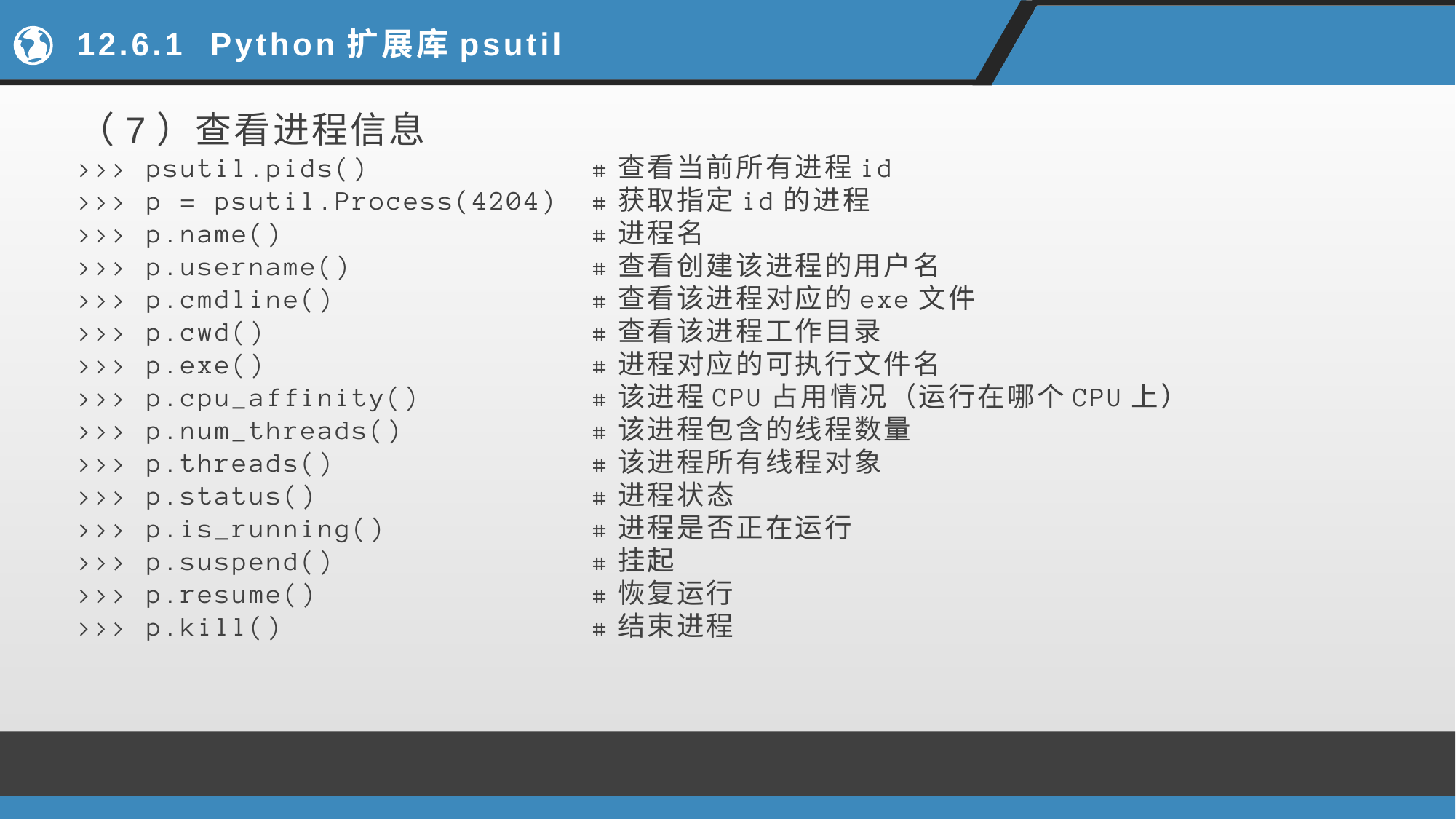

# 12.6.1  Python扩展库psutil

（7）查看进程信息
>>> psutil.pids()             #查看当前所有进程id
>>> p = psutil.Process(4204)  #获取指定id的进程
>>> p.name()                  #进程名
>>> p.username()              #查看创建该进程的用户名
>>> p.cmdline()               #查看该进程对应的exe文件
>>> p.cwd()                   #查看该进程工作目录
>>> p.exe()                   #进程对应的可执行文件名
>>> p.cpu_affinity()          #该进程CPU占用情况（运行在哪个CPU上）
>>> p.num_threads()           #该进程包含的线程数量
>>> p.threads()               #该进程所有线程对象
>>> p.status()                #进程状态
>>> p.is_running()            #进程是否正在运行
>>> p.suspend()               #挂起
>>> p.resume()                #恢复运行
>>> p.kill()                  #结束进程